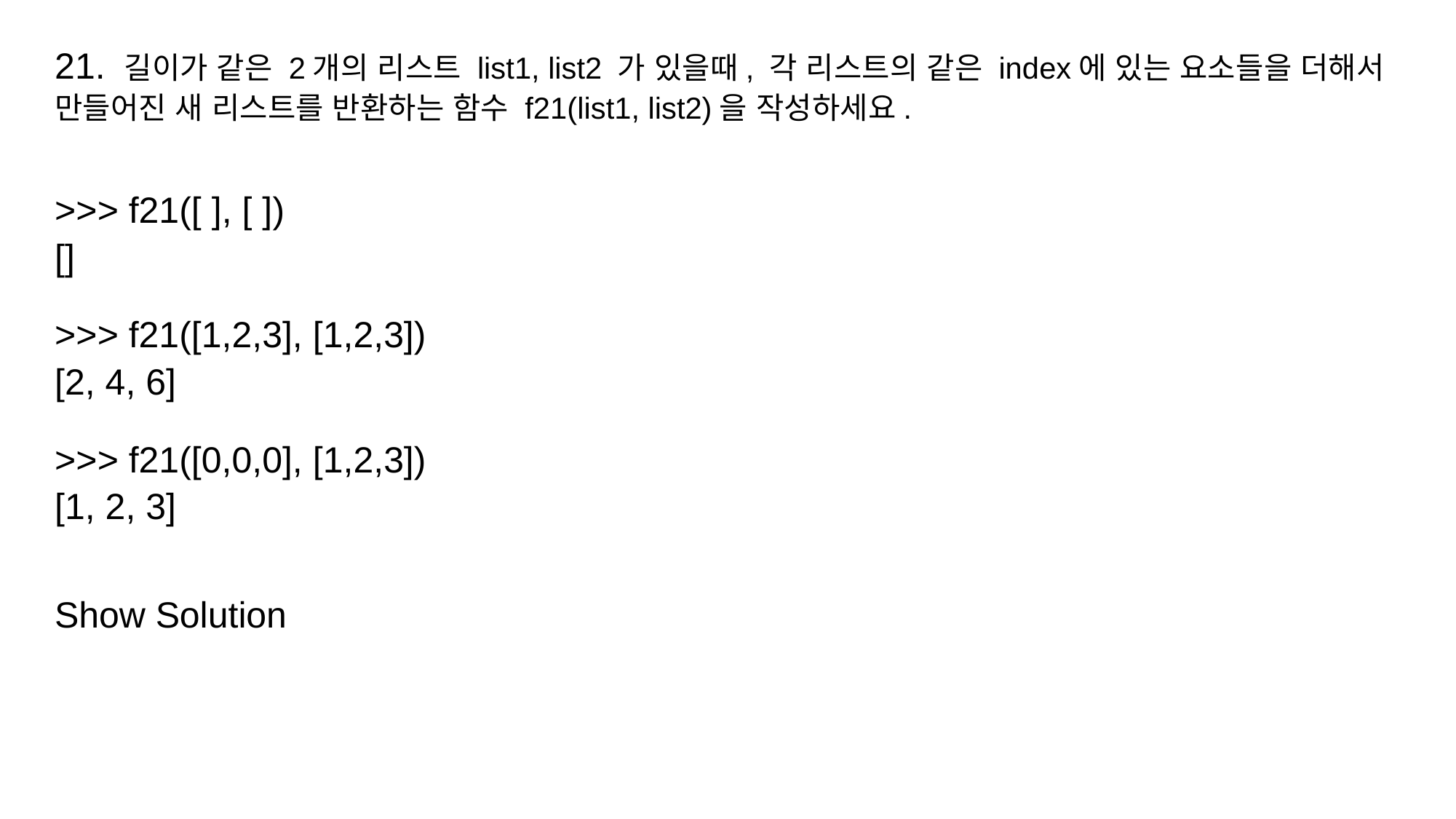

21. 길이가 같은 2개의 리스트 list1, list2 가 있을때, 각 리스트의 같은 index에 있는 요소들을 더해서 만들어진 새 리스트를 반환하는 함수 f21(list1, list2)을 작성하세요.

>>> f21([ ], [ ])
[]

>>> f21([1,2,3], [1,2,3])
[2, 4, 6]

>>> f21([0,0,0], [1,2,3])
[1, 2, 3]

Show Solution